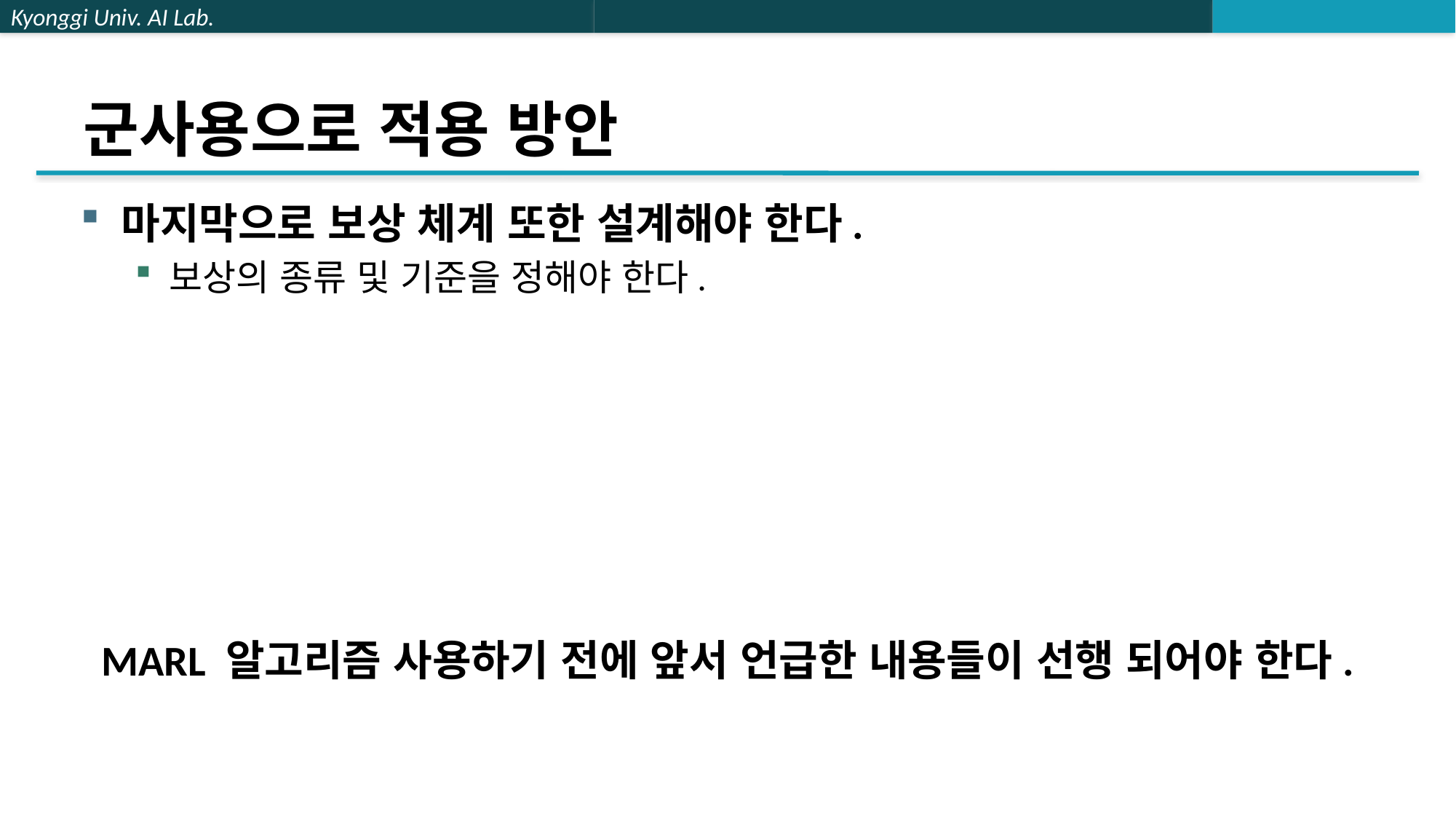

# 군사용으로 적용 방안
마지막으로 보상 체계 또한 설계해야 한다.
보상의 종류 및 기준을 정해야 한다.

MARL 알고리즘 사용하기 전에 앞서 언급한 내용들이 선행 되어야 한다.